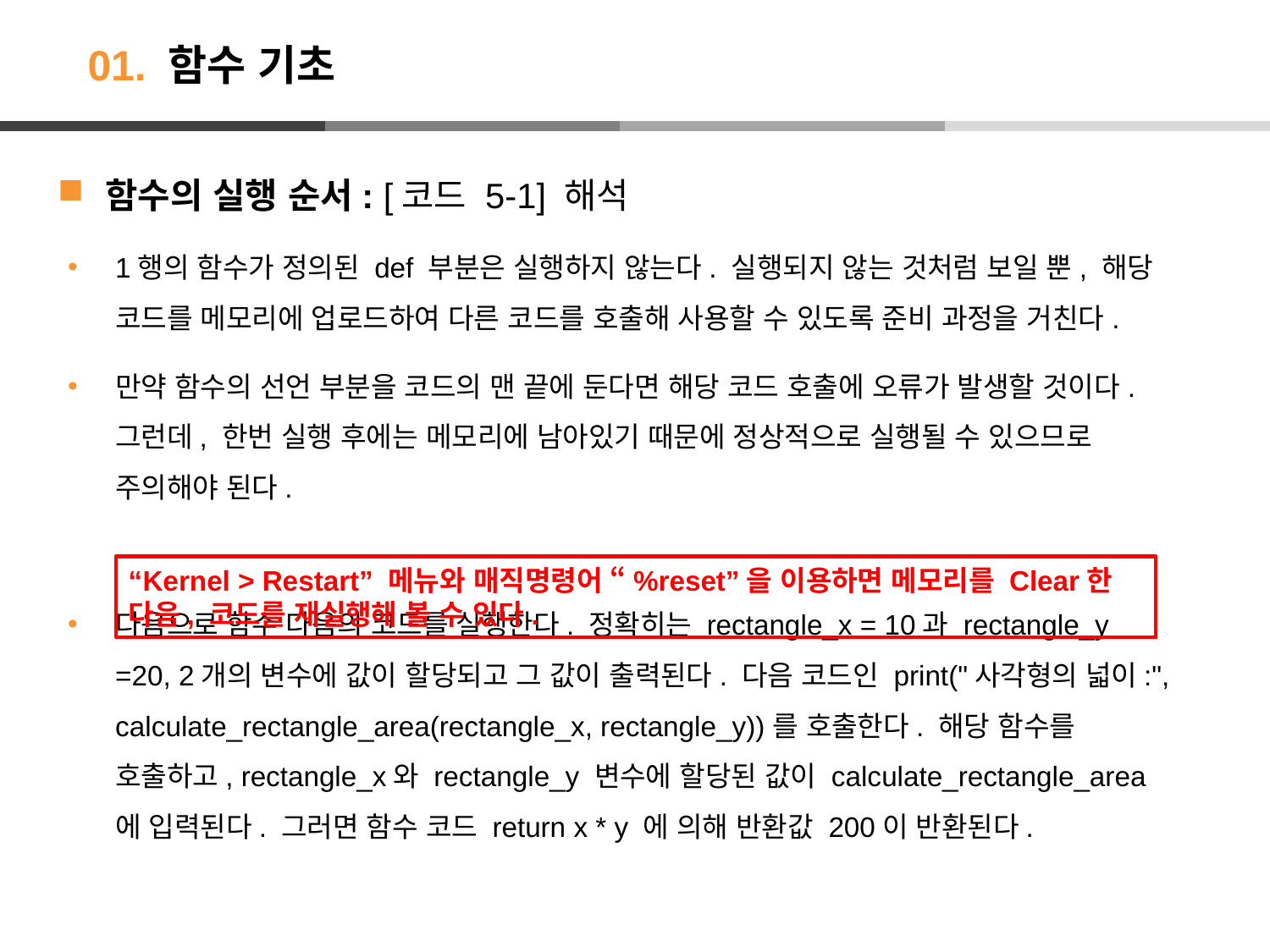

# 01. 함수 기초
함수의 실행 순서: [코드 5-1] 해석
1행의 함수가 정의된 def 부분은 실행하지 않는다. 실행되지 않는 것처럼 보일 뿐, 해당 코드를 메모리에 업로드하여 다른 코드를 호출해 사용할 수 있도록 준비 과정을 거친다.
만약 함수의 선언 부분을 코드의 맨 끝에 둔다면 해당 코드 호출에 오류가 발생할 것이다. 그런데, 한번 실행 후에는 메모리에 남아있기 때문에 정상적으로 실행될 수 있으므로 주의해야 된다.

다음으로 함수 다음의 코드를 실행한다. 정확히는 rectangle_x = 10과 rectangle_y =20, 2개의 변수에 값이 할당되고 그 값이 출력된다. 다음 코드인 print("사각형의 넓이:", calculate_rectangle_area(rectangle_x, rectangle_y))를 호출한다. 해당 함수를 호출하고, rectangle_x와 rectangle_y 변수에 할당된 값이 calculate_rectangle_area에 입력된다. 그러면 함수 코드 return x * y 에 의해 반환값 200이 반환된다.
“Kernel > Restart” 메뉴와 매직명령어 “%reset”을 이용하면 메모리를 Clear한 다음, 코드를 재실행해 볼 수 있다.